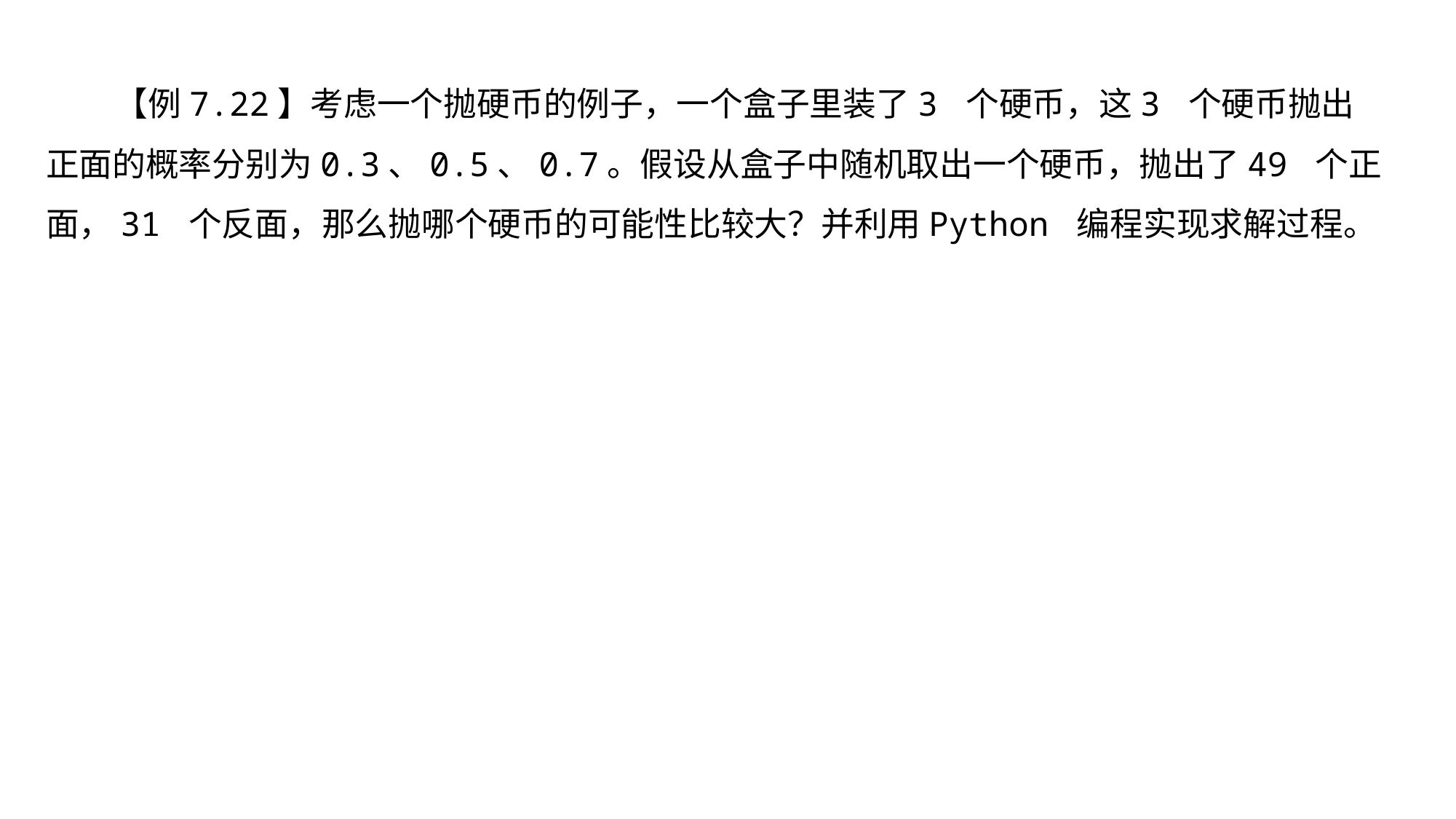

【例7.22】考虑一个抛硬币的例子，一个盒子里装了3 个硬币，这3 个硬币抛出正面的概率分别为0.3、0.5、0.7。假设从盒子中随机取出一个硬币，抛出了49 个正面，31 个反面，那么抛哪个硬币的可能性比较大？并利用Python 编程实现求解过程。